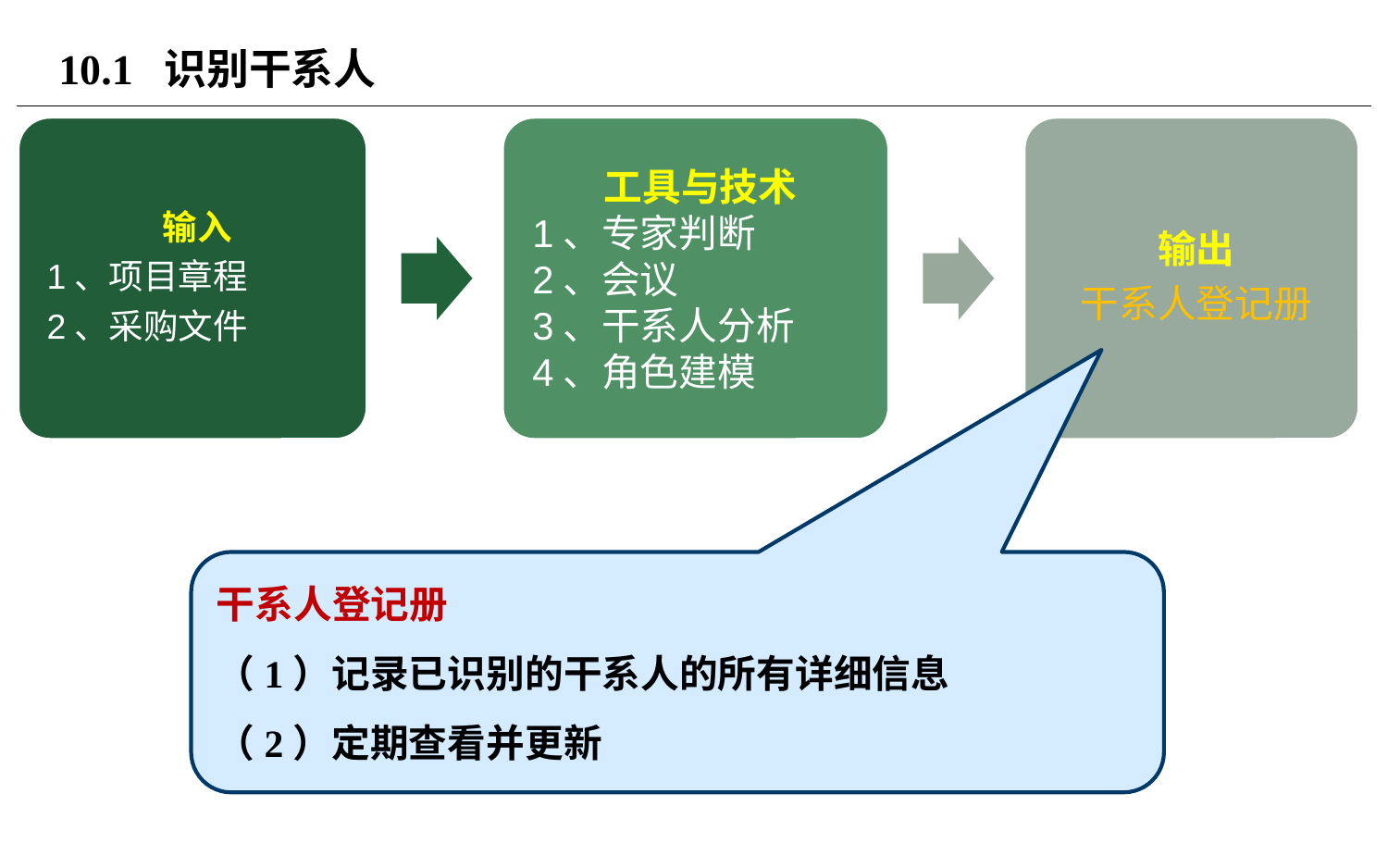

# 10.1  识别干系人
输入
1、项目章程
2、采购文件

工具与技术
1、专家判断
2、会议
3、干系人分析
4、角色建模

输出
干系人登记册

干系人登记册
（1）记录已识别的干系人的所有详细信息
（2）定期查看并更新